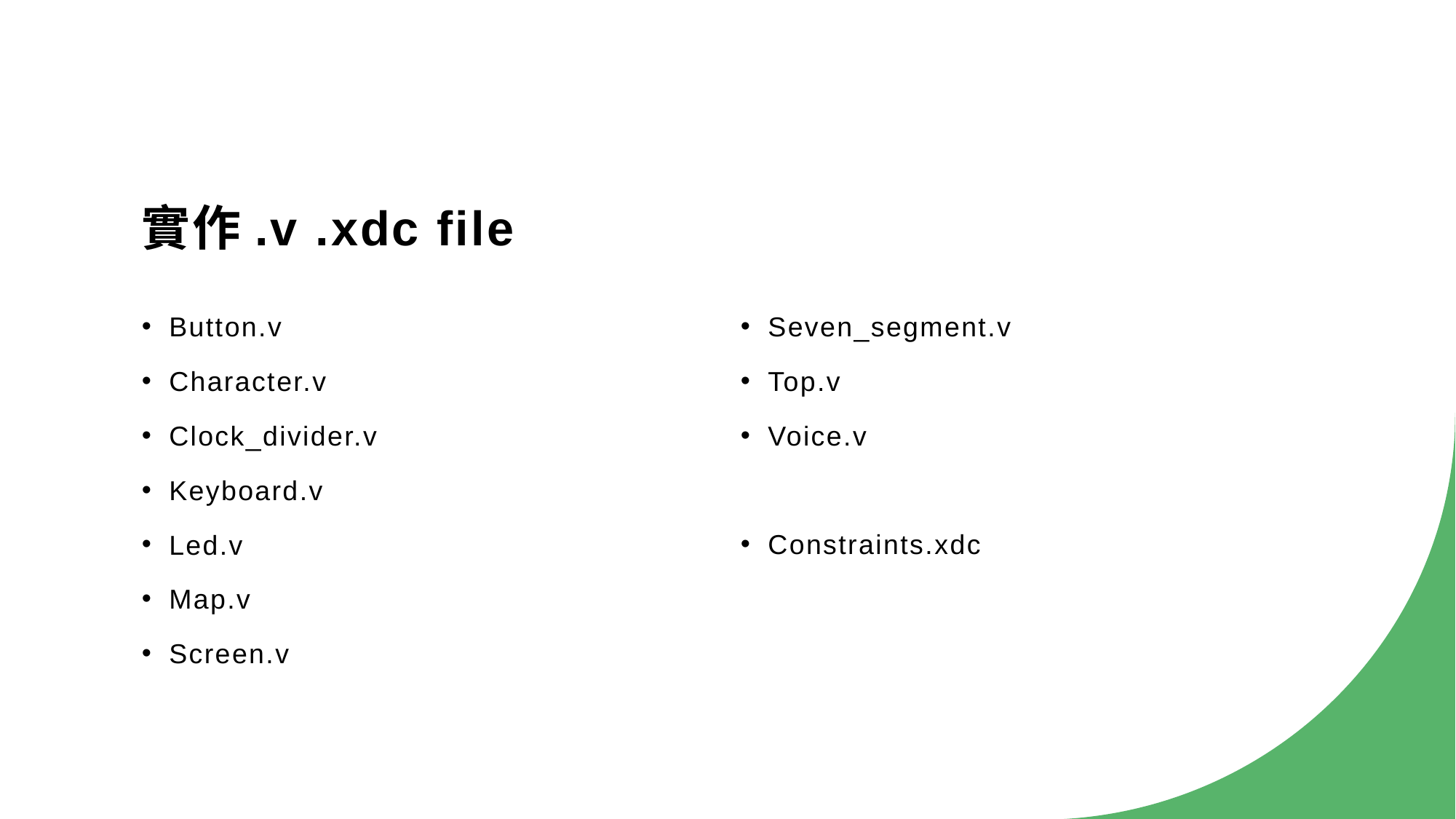

# 實作.v .xdc file
Button.v
Character.v
Clock_divider.v
Keyboard.v
Led.v
Map.v
Screen.v

Seven_segment.v
Top.v
Voice.v

Constraints.xdc